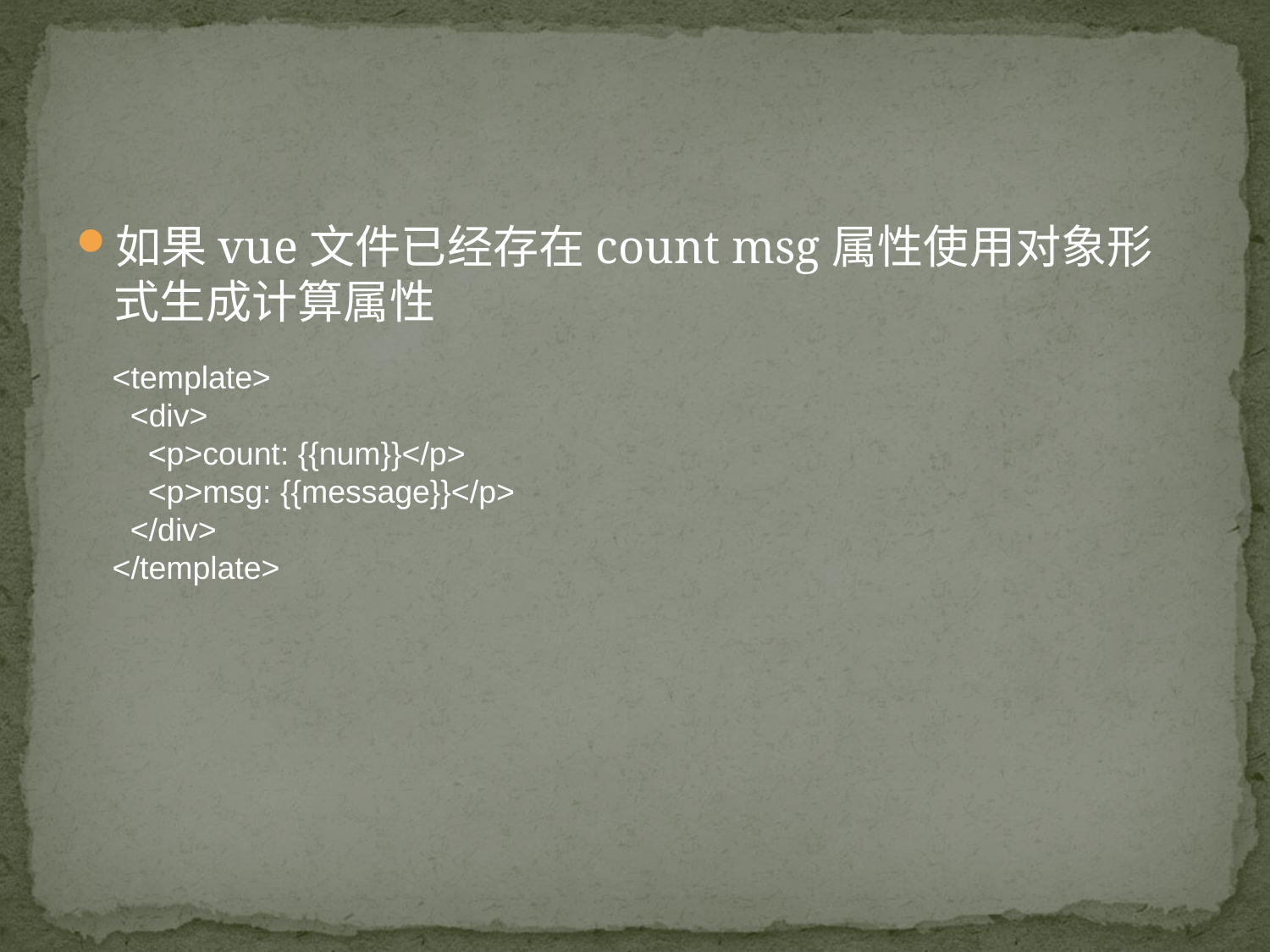

#
如果vue文件已经存在count msg属性使用对象形式生成计算属性
<template>
  <div>
    <p>count: {{num}}</p>
    <p>msg: {{message}}</p>
  </div>
</template>